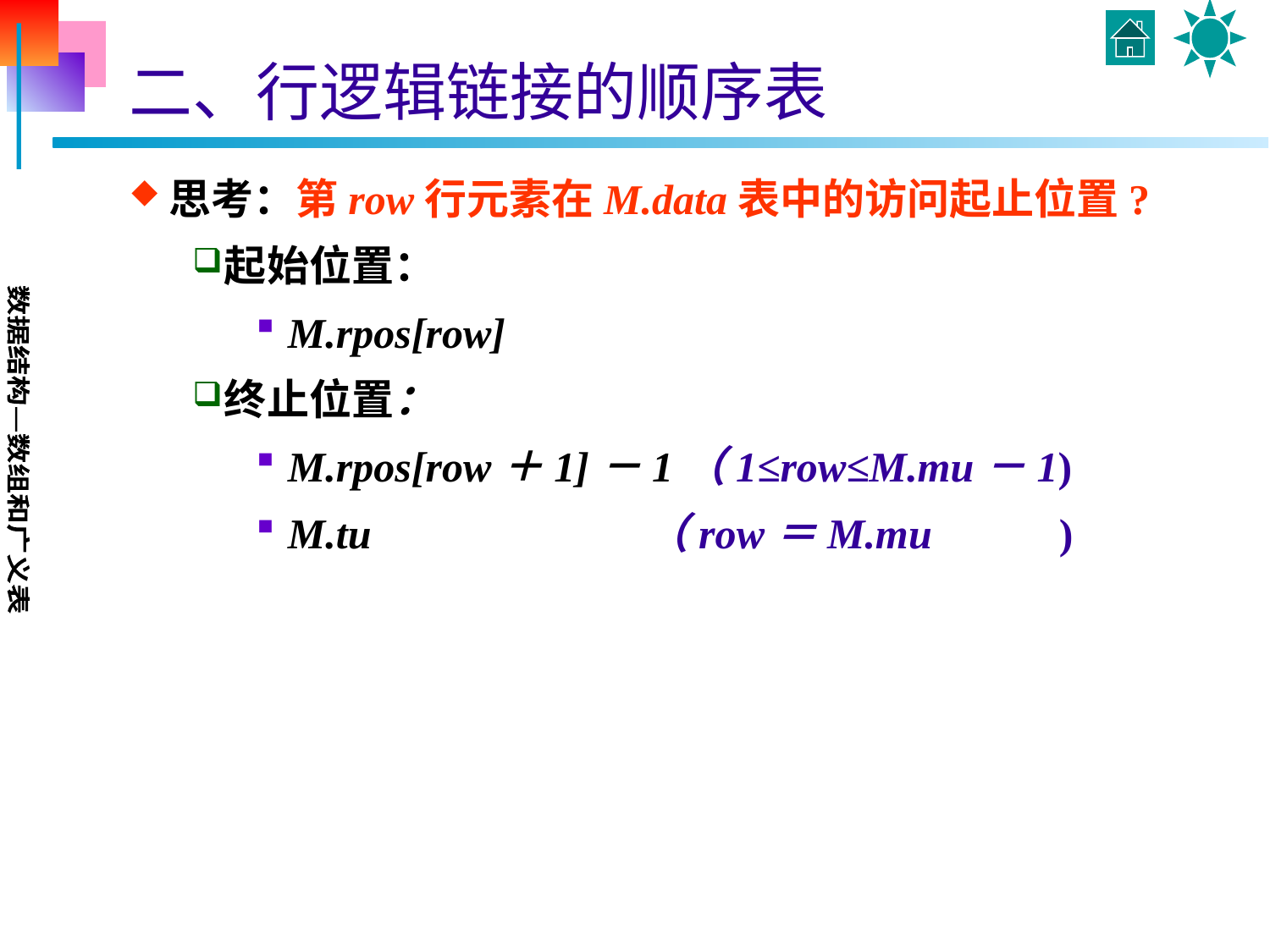

# 二、行逻辑链接的顺序表
思考：第row行元素在M.data表中的访问起止位置?
起始位置：
M.rpos[row]
终止位置：
M.rpos[row＋1]－1（1≤row≤M.mu－1)
M.tu                         （row＝M.mu            )
58